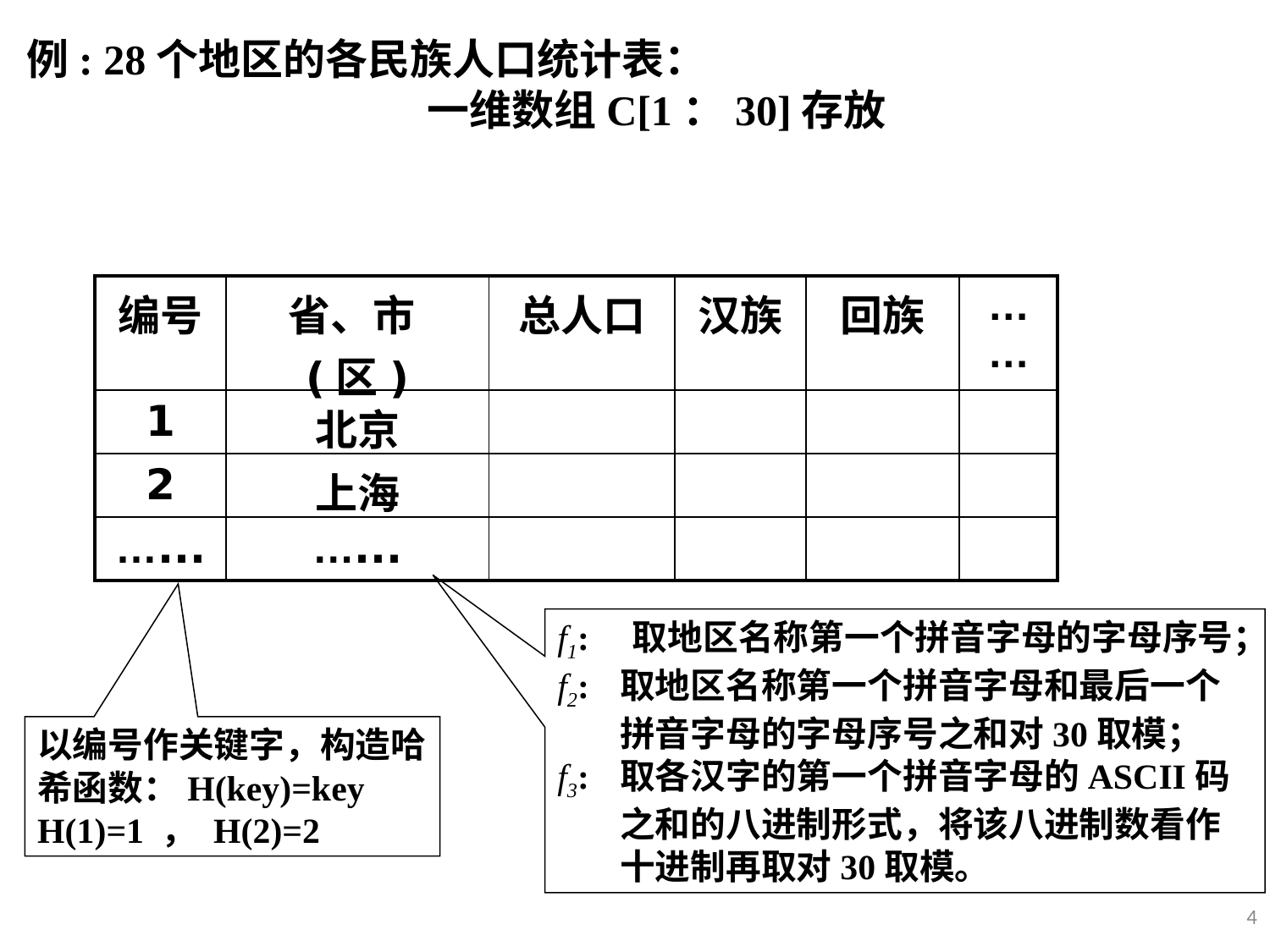

例: 28个地区的各民族人口统计表：
                                         一维数组C[1：30]存放
| 编号 | 省、市(区) | 总人口 | 汉族 | 回族 | …… |
| --- | --- | --- | --- | --- | --- |
| 1 | 北京 |  |  |  |  |
| 2 | 上海 |  |  |  |  |
| …... | …... |  |  |  |  |
f1:	取地区名称第一个拼音字母的字母序号；
f2:	取地区名称第一个拼音字母和最后一个拼音字母的字母序号之和对30取模；
f3:	取各汉字的第一个拼音字母的ASCII码之和的八进制形式，将该八进制数看作十进制再取对30取模。
以编号作关键字，构造哈希函数：H(key)=key
H(1)=1 ， H(2)=2
4